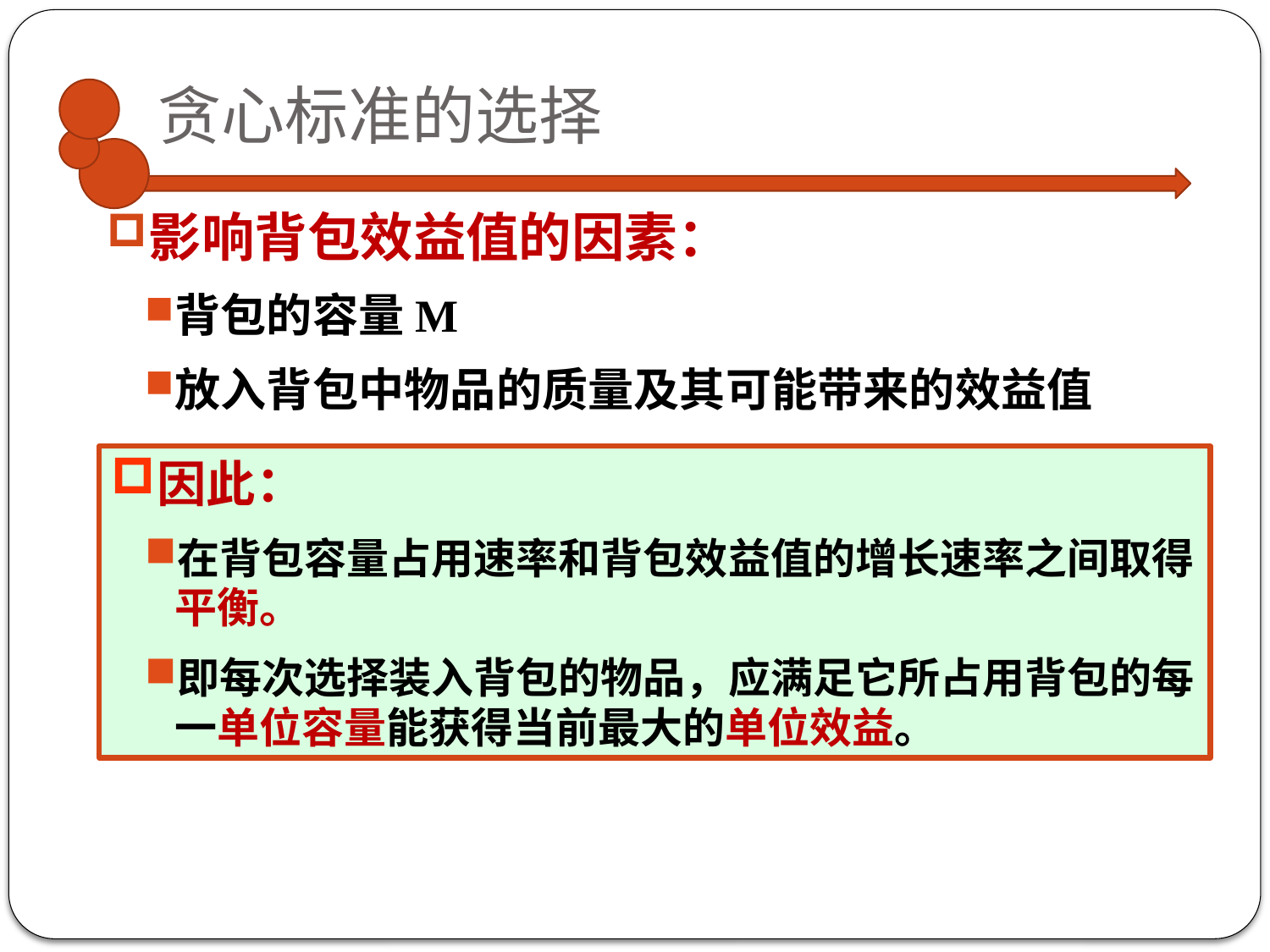

# 贪心标准的选择
影响背包效益值的因素：
背包的容量M
放入背包中物品的质量及其可能带来的效益值
因此：
在背包容量占用速率和背包效益值的增长速率之间取得平衡。
即每次选择装入背包的物品，应满足它所占用背包的每一单位容量能获得当前最大的单位效益。